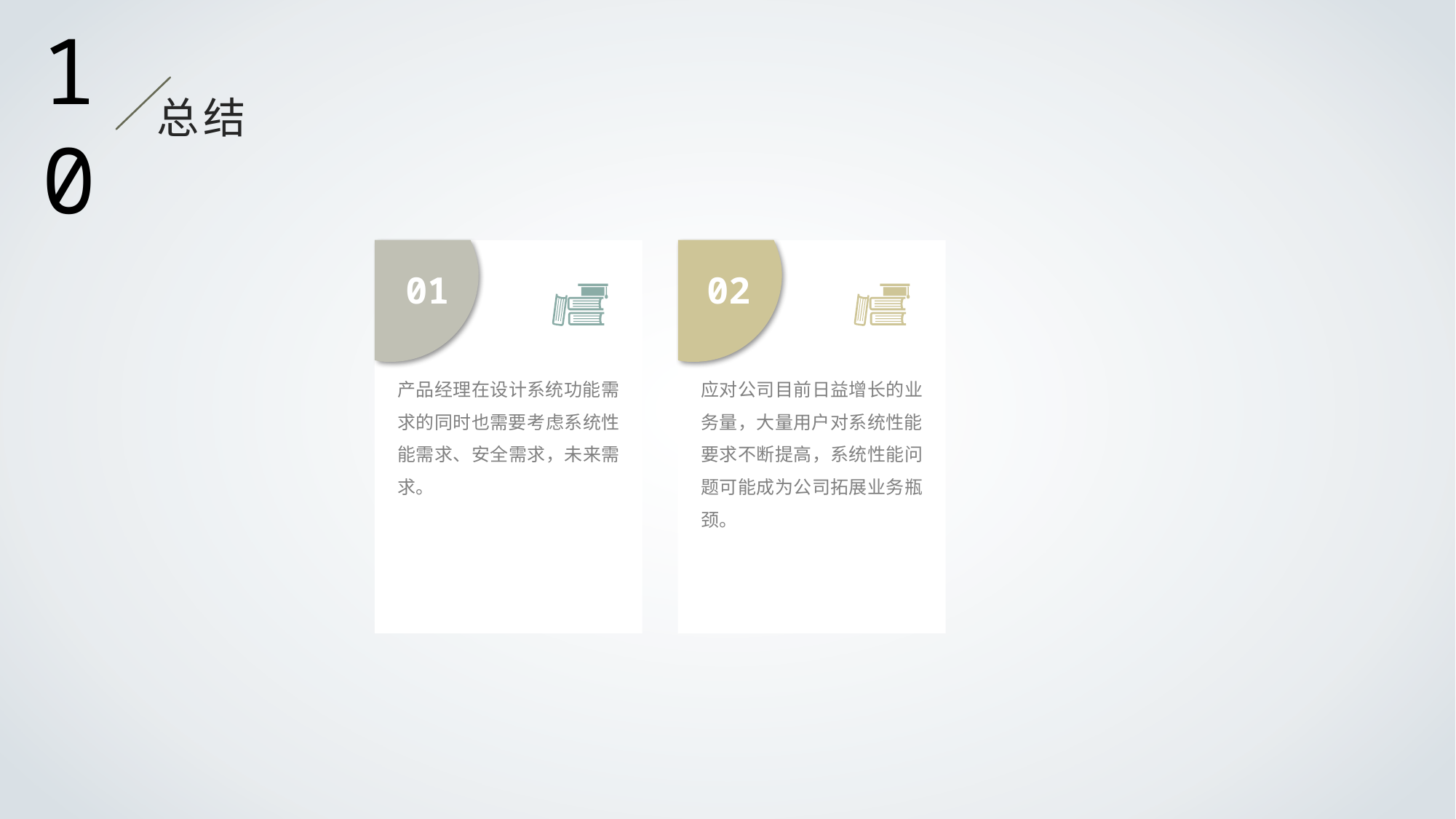

10
总结

01

产品经理在设计系统功能需求的同时也需要考虑系统性能需求、安全需求，未来需求。

02

应对公司目前日益增长的业务量，大量用户对系统性能要求不断提高，系统性能问题可能成为公司拓展业务瓶颈。